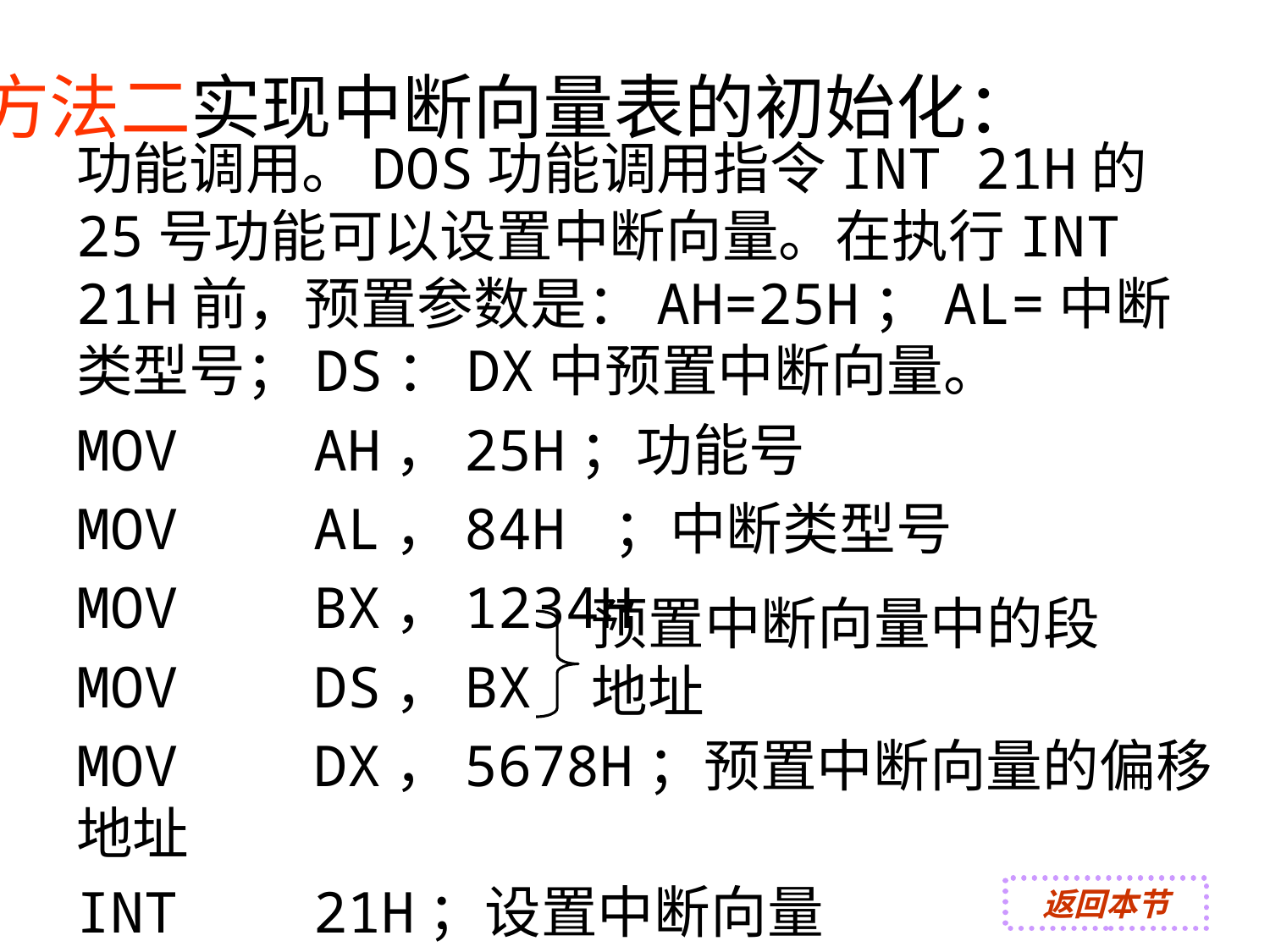

#
用方法二实现中断向量表的初始化：
功能调用。DOS功能调用指令INT 21H的25号功能可以设置中断向量。在执行INT 21H前，预置参数是：AH=25H；AL=中断类型号；DS：DX中预置中断向量。
MOV    AH，25H；功能号
MOV    AL，84H ；中断类型号
MOV    BX，1234H
MOV    DS，BX
MOV    DX，5678H；预置中断向量的偏移地址
INT    21H；设置中断向量
预置中断向量中的段地址

返回本节